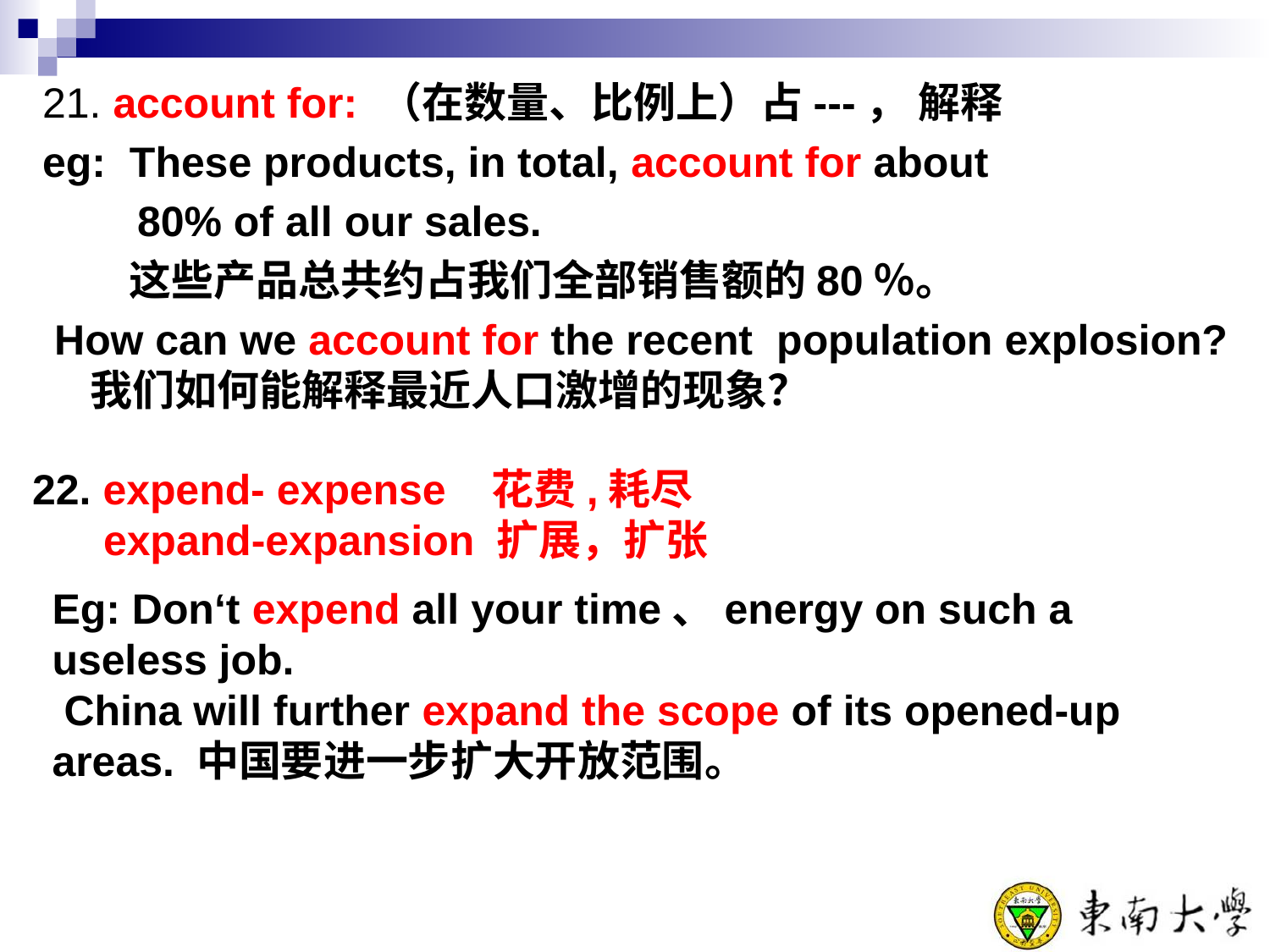

21. account for: （在数量、比例上）占---， 解释
eg:  These products, in total, account for about
        80% of all our sales.
        这些产品总共约占我们全部销售额的80％。
 How can we account for the recent  population explosion? 我们如何能解释最近人口激增的现象？

22. expend- expense   花费,耗尽
      expand-expansion 扩展，扩张
Eg: Don‘t expend all your time、energy on such a useless job.
 China will further expand the scope of its opened-up areas. 中国要进一步扩大开放范围。